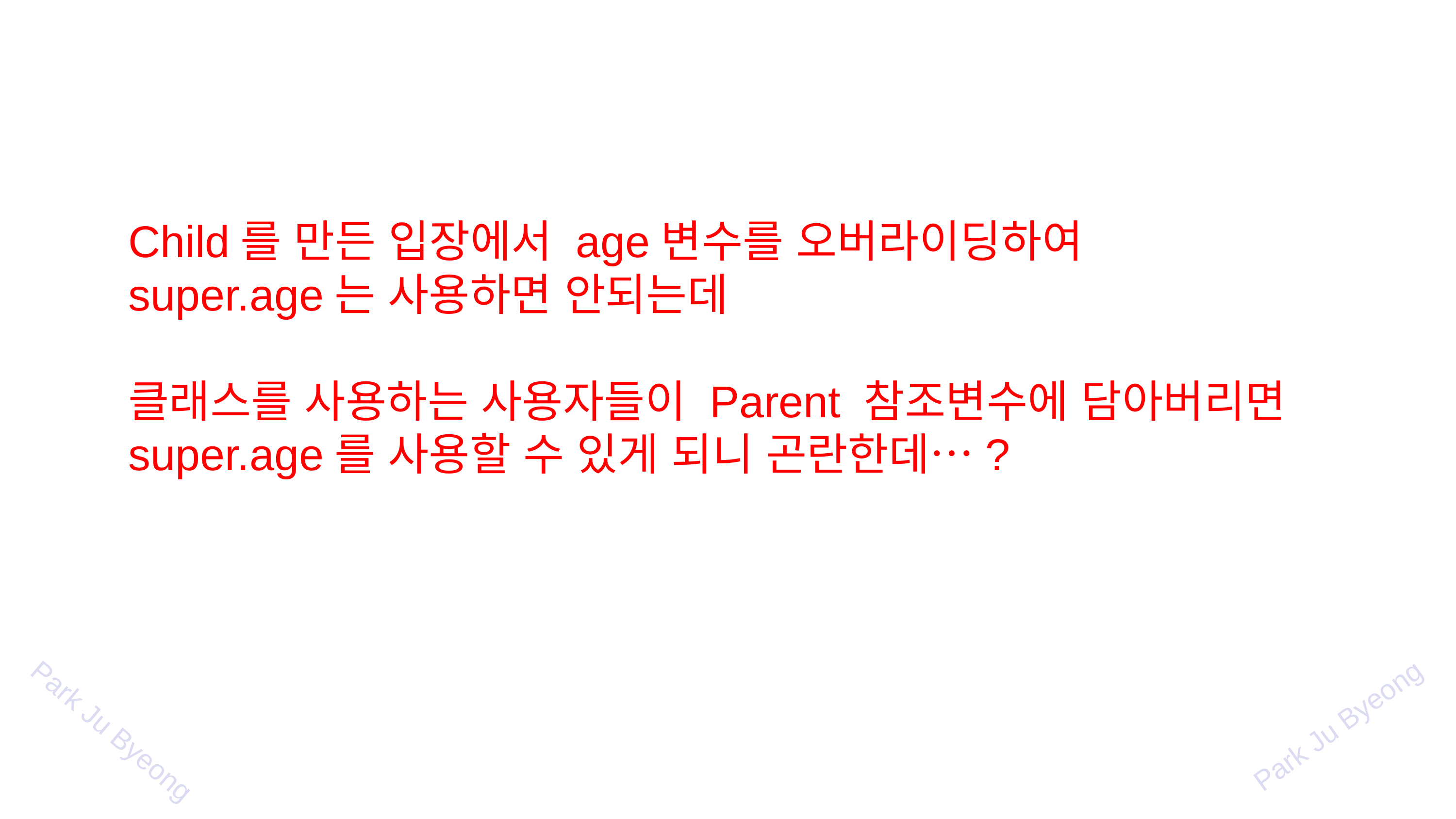

Child를 만든 입장에서 age변수를 오버라이딩하여
super.age는 사용하면 안되는데

클래스를 사용하는 사용자들이 Parent 참조변수에 담아버리면 super.age를 사용할 수 있게 되니 곤란한데…?